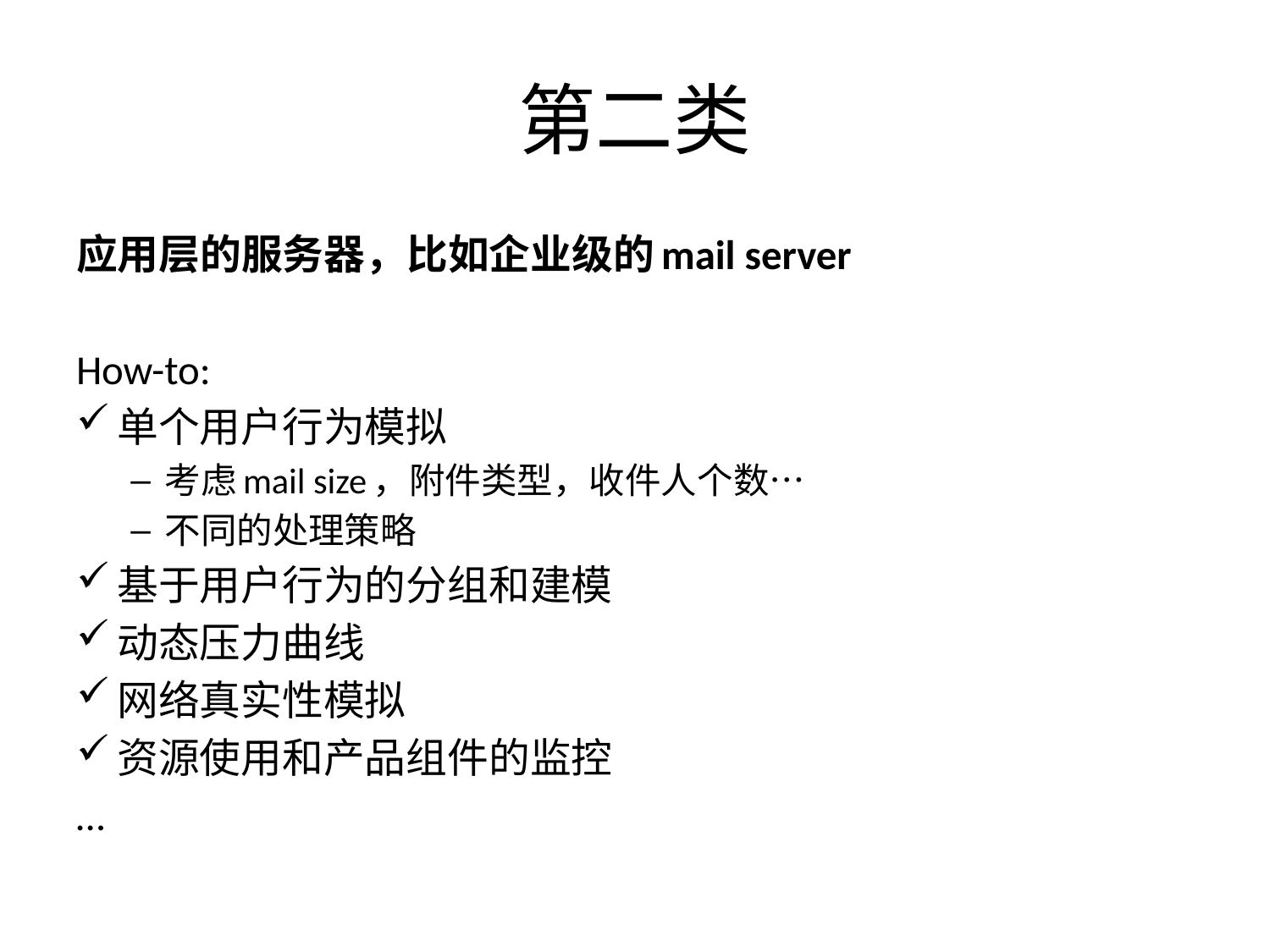

# 第二类
应用层的服务器，比如企业级的mail server

How-to:
单个用户行为模拟
考虑mail size，附件类型，收件人个数…
不同的处理策略
基于用户行为的分组和建模
动态压力曲线
网络真实性模拟
资源使用和产品组件的监控
…